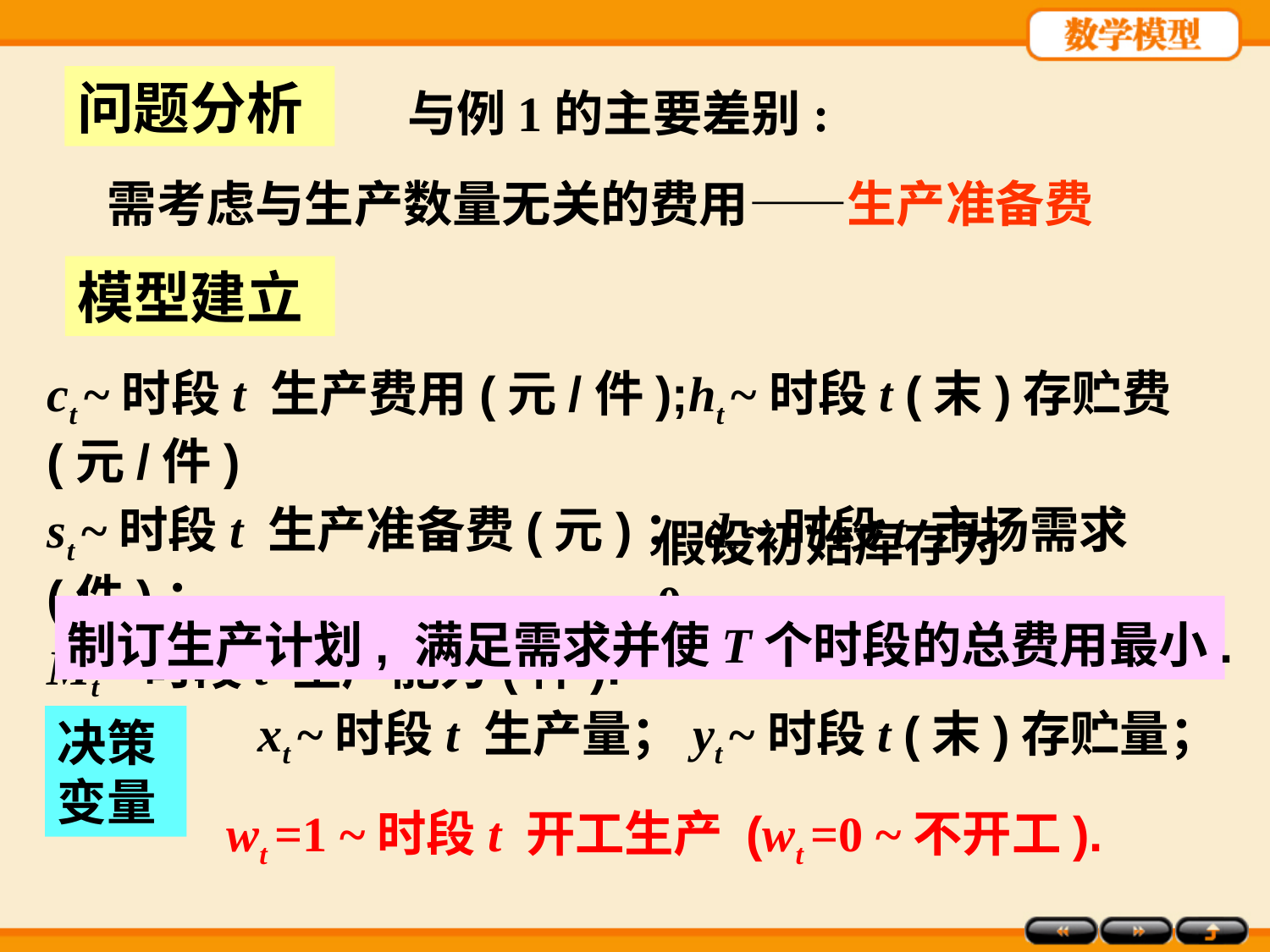

问题分析
与例1的主要差别:
需考虑与生产数量无关的费用——生产准备费
模型建立
ct ~时段t 生产费用(元/件);ht ~时段t (末)存贮费(元/件)
st ~时段t 生产准备费(元)；dt ~时段t 市场需求(件)；
Mt ~时段t 生产能力(件).
假设初始库存为0.
制订生产计划, 满足需求并使T个时段的总费用最小.
xt ~时段t 生产量；yt ~时段t (末)存贮量；
决策变量
wt =1 ~时段t 开工生产 (wt =0 ~不开工).